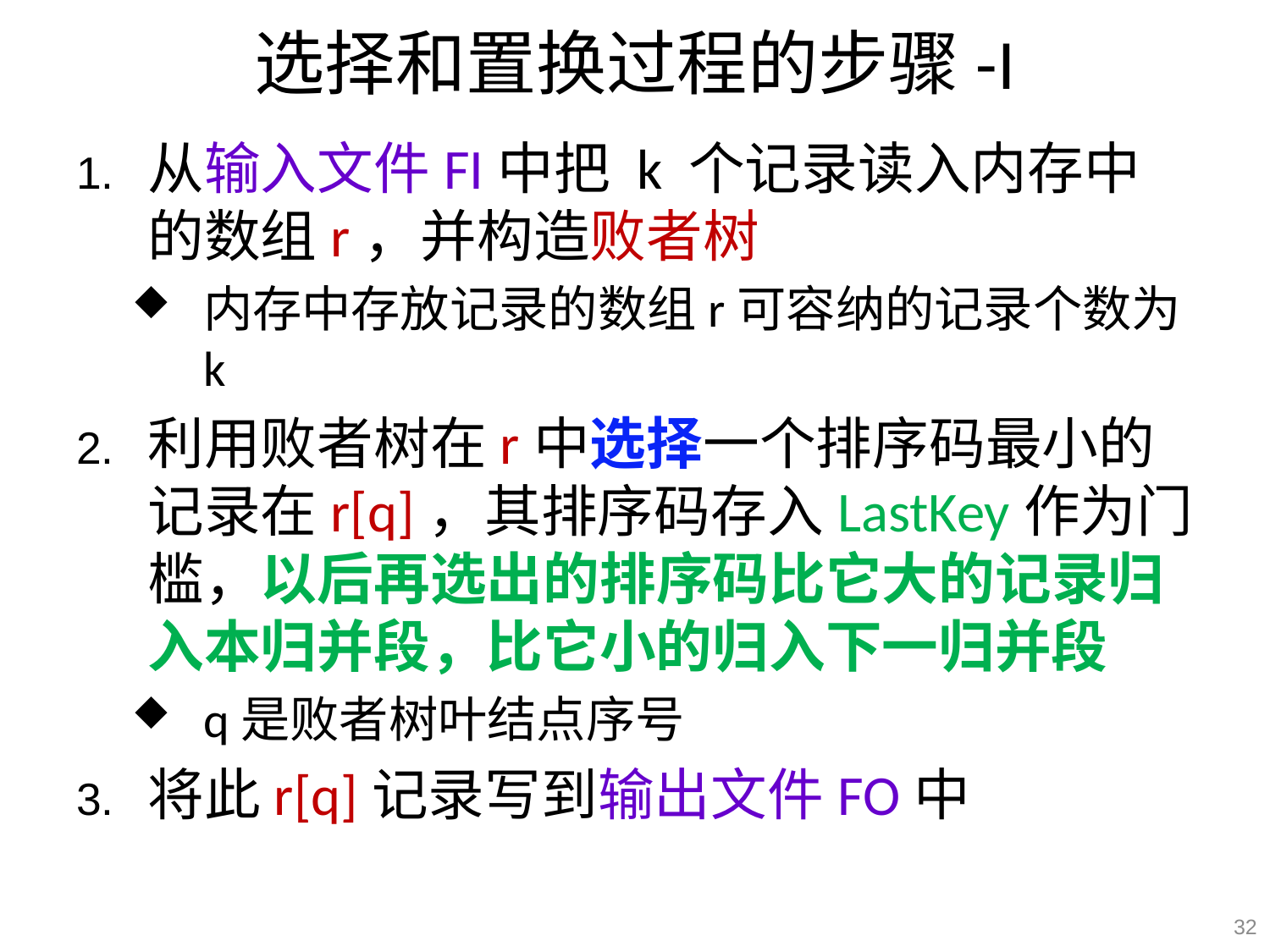

# 选择和置换过程的步骤-I
从输入文件FI中把 k 个记录读入内存中的数组r，并构造败者树
内存中存放记录的数组r可容纳的记录个数为k
利用败者树在r中选择一个排序码最小的记录在r[q]，其排序码存入LastKey作为门槛，以后再选出的排序码比它大的记录归入本归并段，比它小的归入下一归并段
q是败者树叶结点序号
将此r[q]记录写到输出文件FO中
32